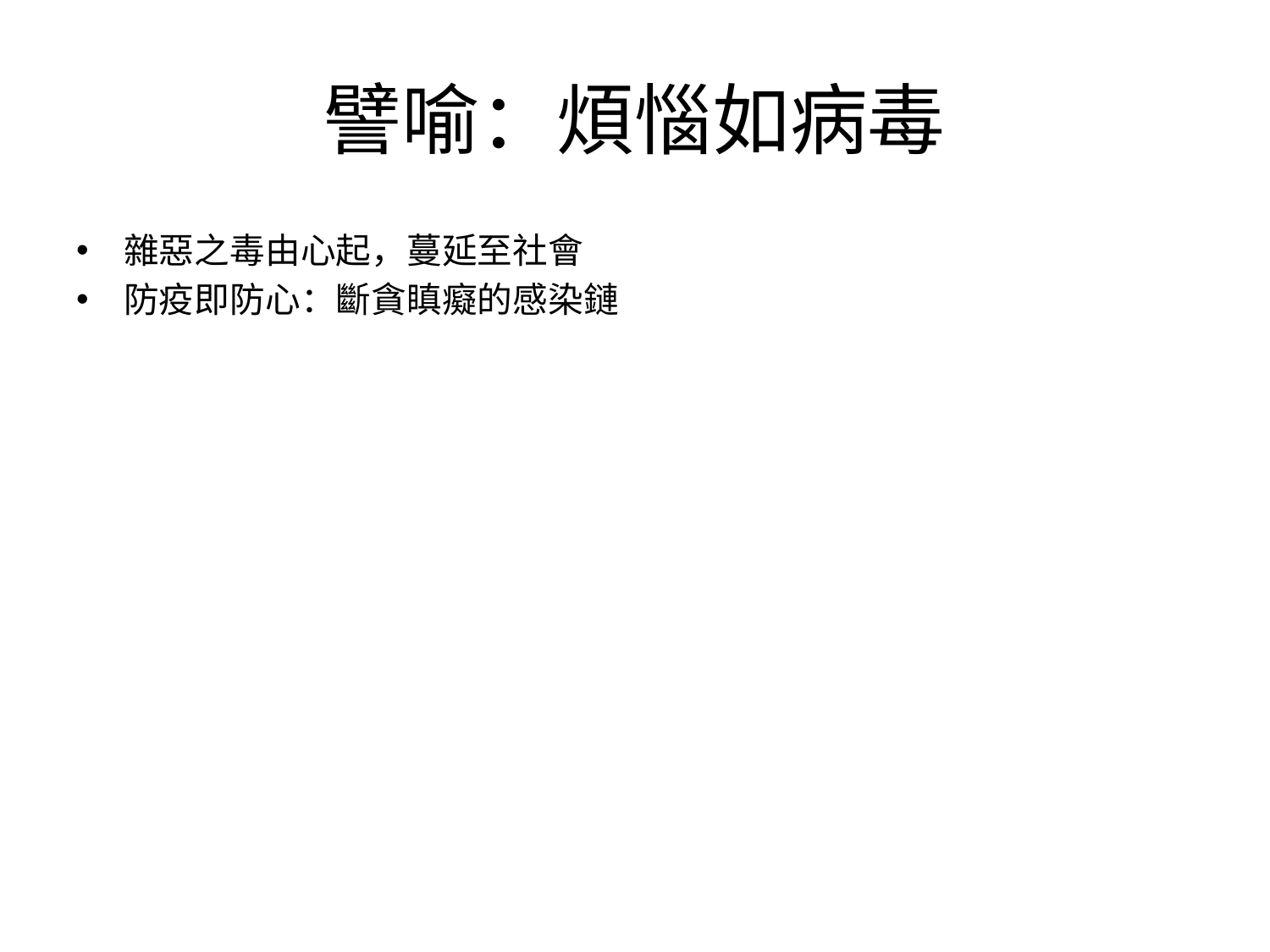

# 譬喻：煩惱如病毒
雜惡之毒由心起，蔓延至社會
防疫即防心：斷貪瞋癡的感染鏈